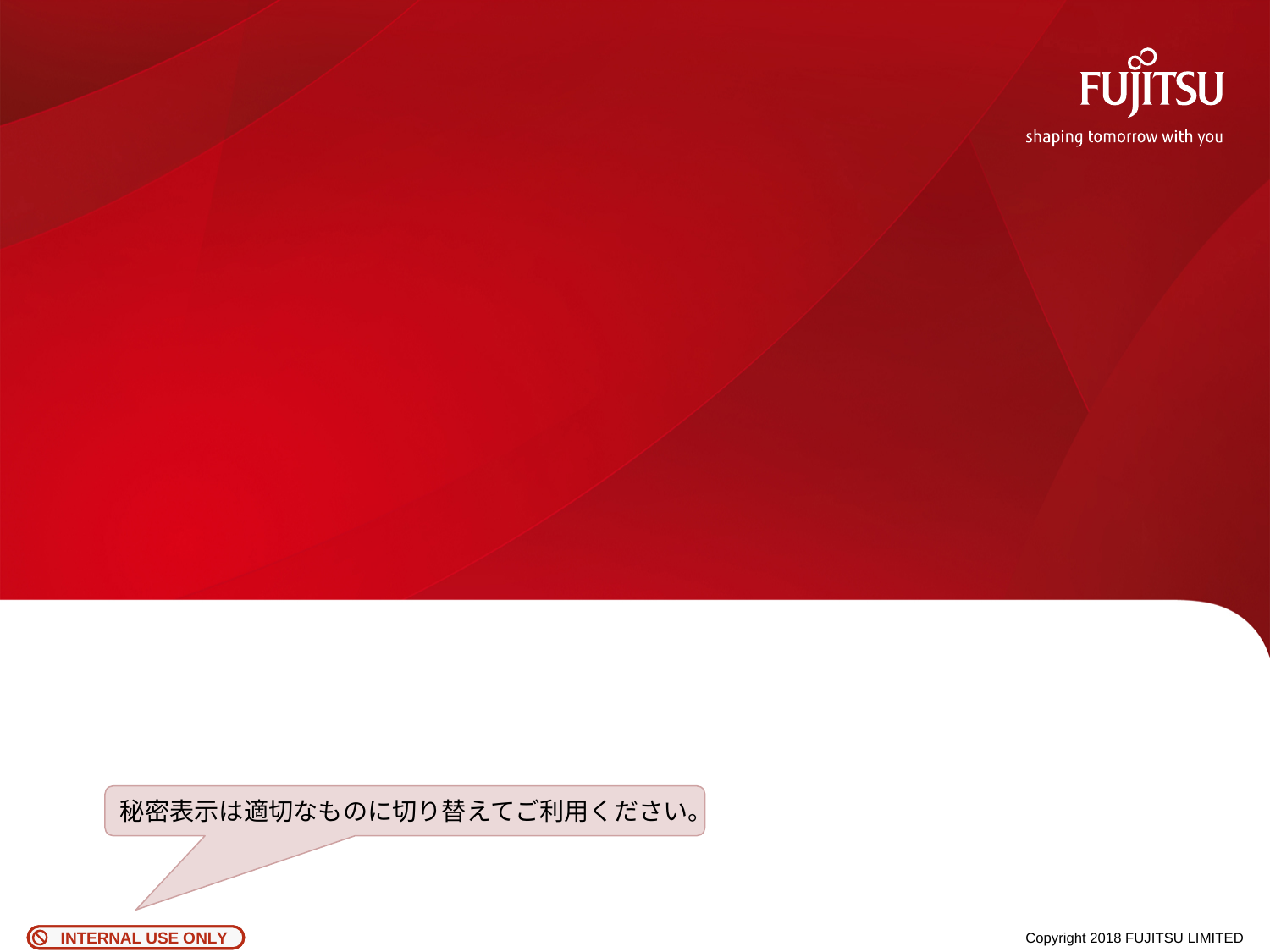

#

秘密表示は適切なものに切り替えてご利用ください。
1
Copyright 2018 FUJITSU LIMITED